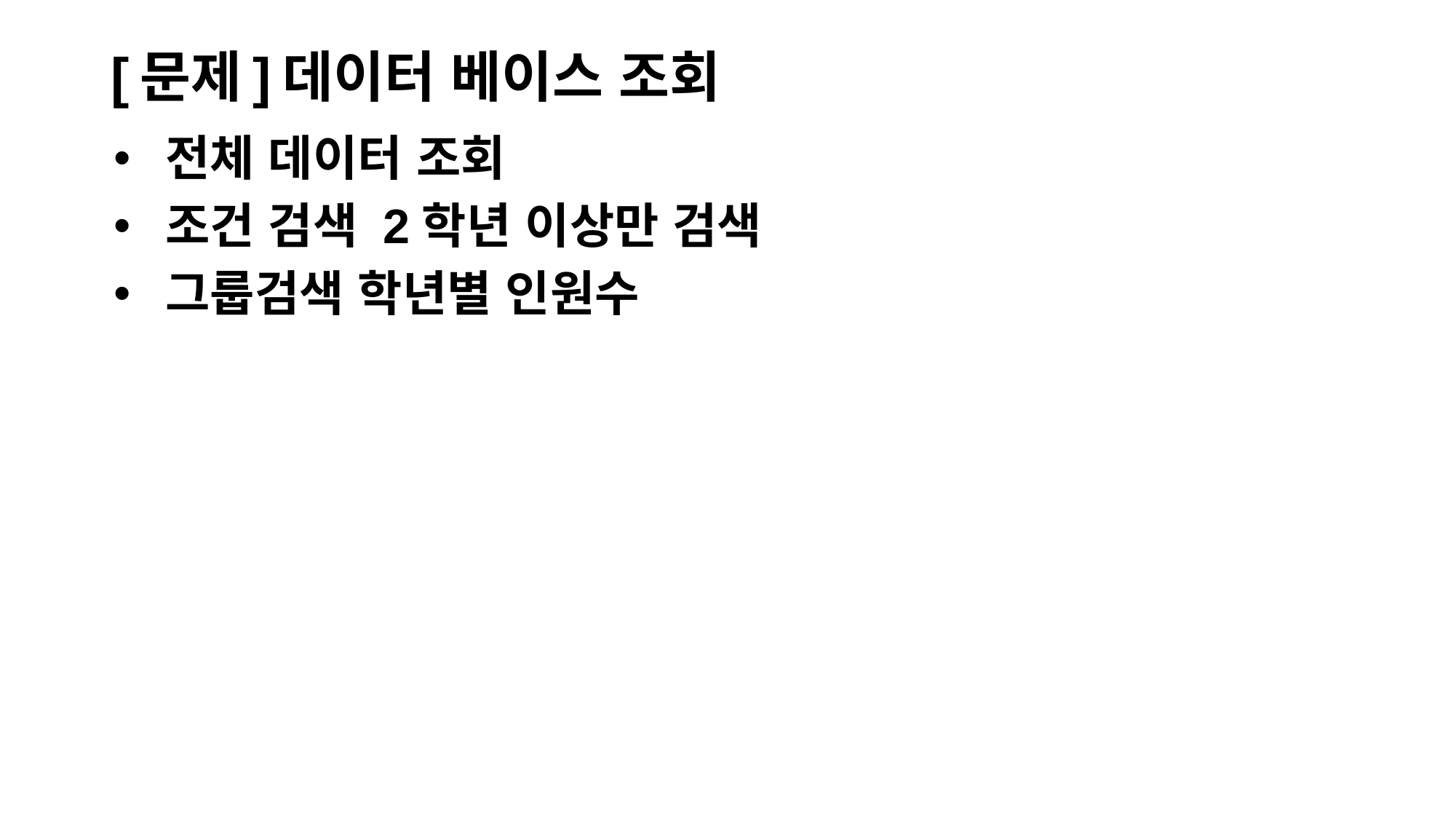

# [문제]데이터 베이스 조회
전체 데이터 조회
조건 검색 2학년 이상만 검색
그룹검색 학년별 인원수